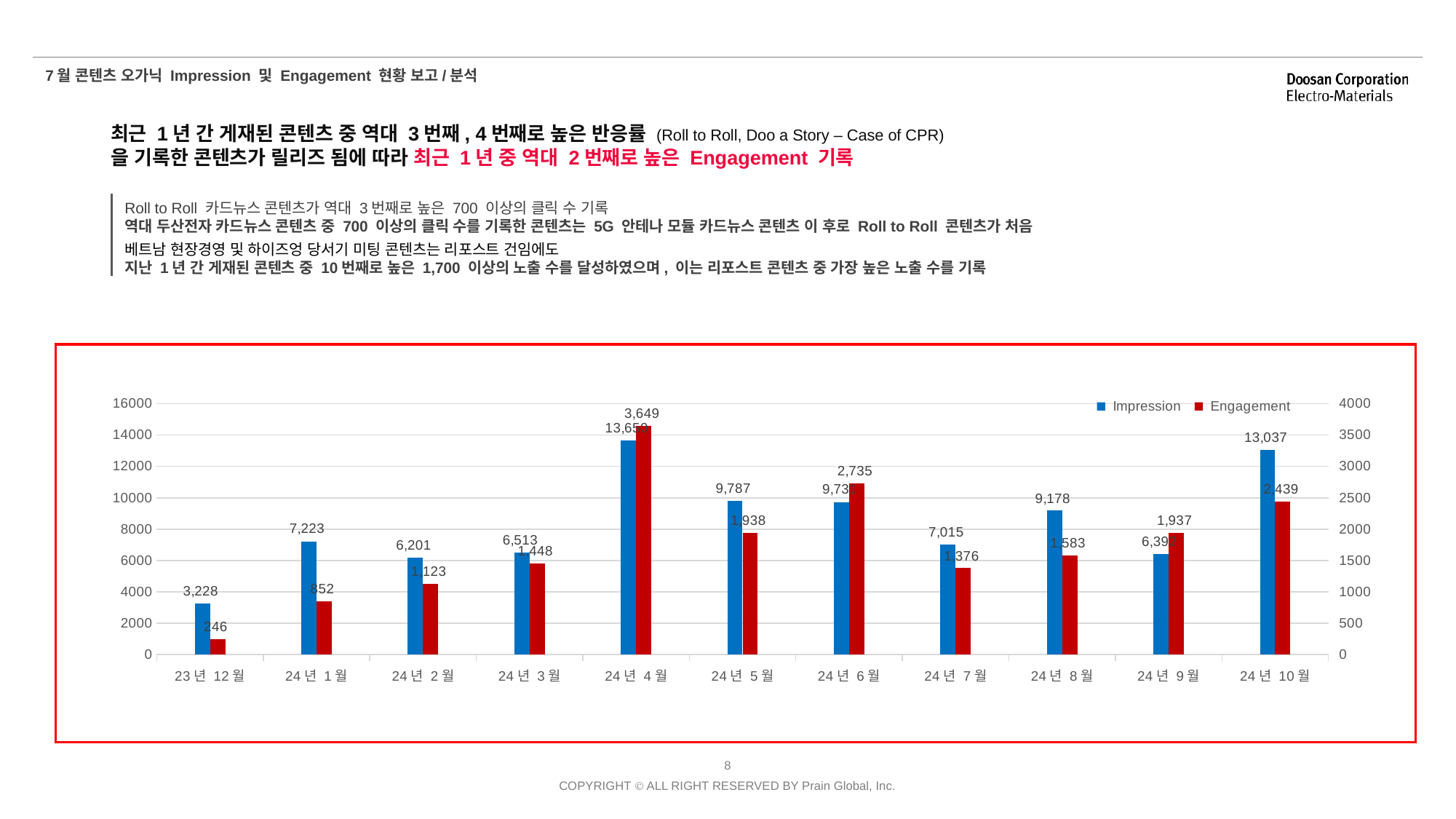

7월 콘텐츠 오가닉 Impression 및 Engagement 현황 보고/분석
최근 1년 간 게재된 콘텐츠 중 역대 3번째, 4번째로 높은 반응률 (Roll to Roll, Doo a Story – Case of CPR)
을 기록한 콘텐츠가 릴리즈 됨에 따라 최근 1년 중 역대 2번째로 높은 Engagement 기록
Roll to Roll 카드뉴스 콘텐츠가 역대 3번째로 높은 700 이상의 클릭 수 기록
역대 두산전자 카드뉴스 콘텐츠 중 700 이상의 클릭 수를 기록한 콘텐츠는 5G 안테나 모듈 카드뉴스 콘텐츠 이 후로 Roll to Roll 콘텐츠가 처음

베트남 현장경영 및 하이즈엉 당서기 미팅 콘텐츠는 리포스트 건임에도
지난 1년 간 게재된 콘텐츠 중 10번째로 높은 1,700 이상의 노출 수를 달성하였으며, 이는 리포스트 콘텐츠 중 가장 높은 노출 수를 기록

### Chart

| Category |  Impression  |  |  |  Engagement  |
|---|---|---|---|---|
| 45261 | 3228.0 | None | None | 246.0 |
| 45292 | 7223.0 | None | None | 852.0 |
| 45323 | 6201.0 | None | None | 1123.0 |
| 45352 | 6513.0 | None | None | 1448.0 |
| 45383 | 13650.0 | None | None | 3649.0 |
| 45413 | 9787.0 | None | None | 1938.0 |
| 45444 | 9731.0 | None | None | 2735.0 |
| 45474 | 7015.0 | None | None | 1376.0 |
| 45505 | 9178.0 | None | None | 1583.0 |
| 45536 | 6392.0 | None | None | 1937.0 |
| 45566 | 13037.0 | None | None | 2439.0 |